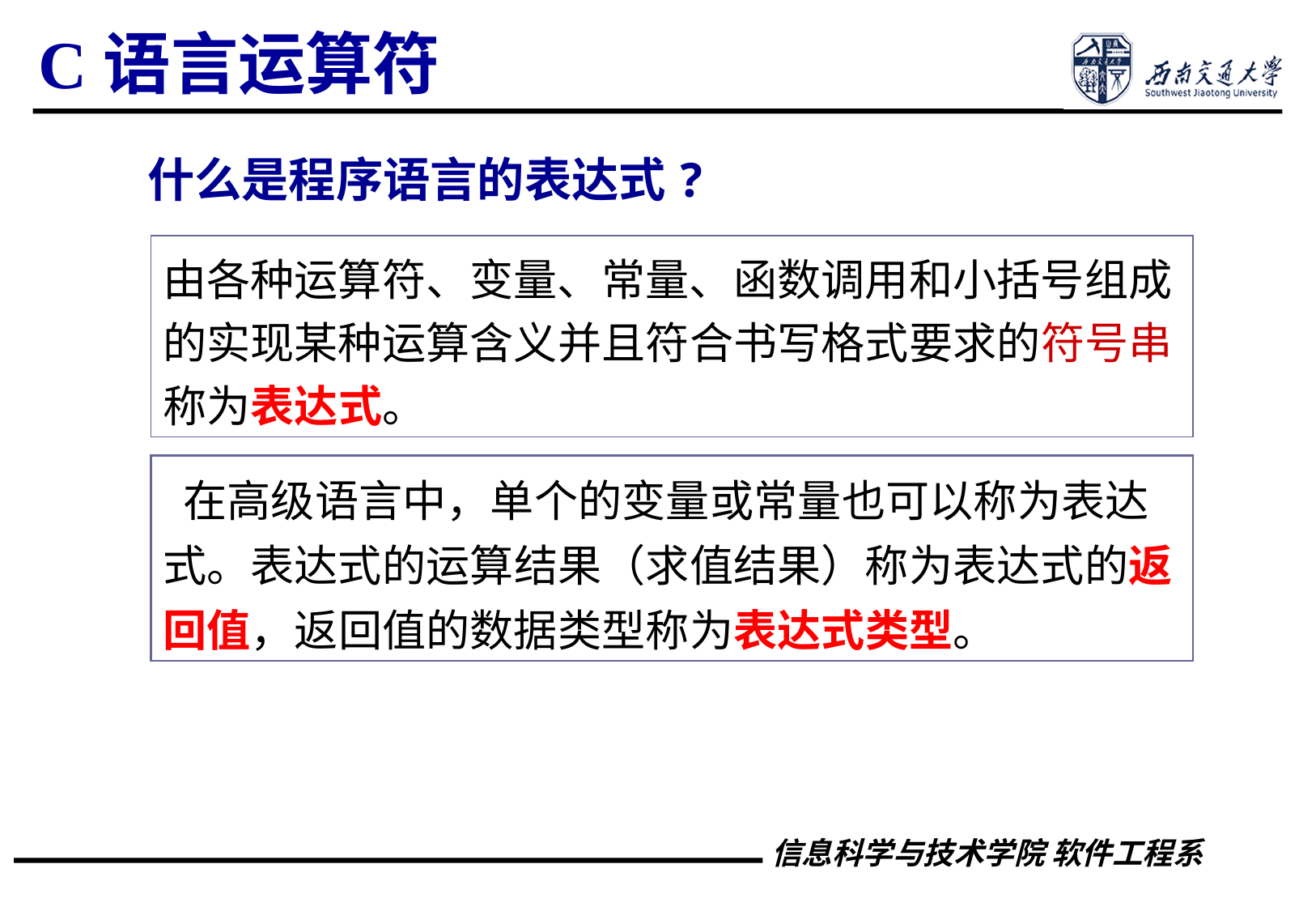

C语言运算符
什么是程序语言的表达式?

由各种运算符、变量、常量、函数调用和小括号组成的实现某种运算含义并且符合书写格式要求的符号串称为表达式。
 在高级语言中，单个的变量或常量也可以称为表达式。表达式的运算结果（求值结果）称为表达式的返回值，返回值的数据类型称为表达式类型。